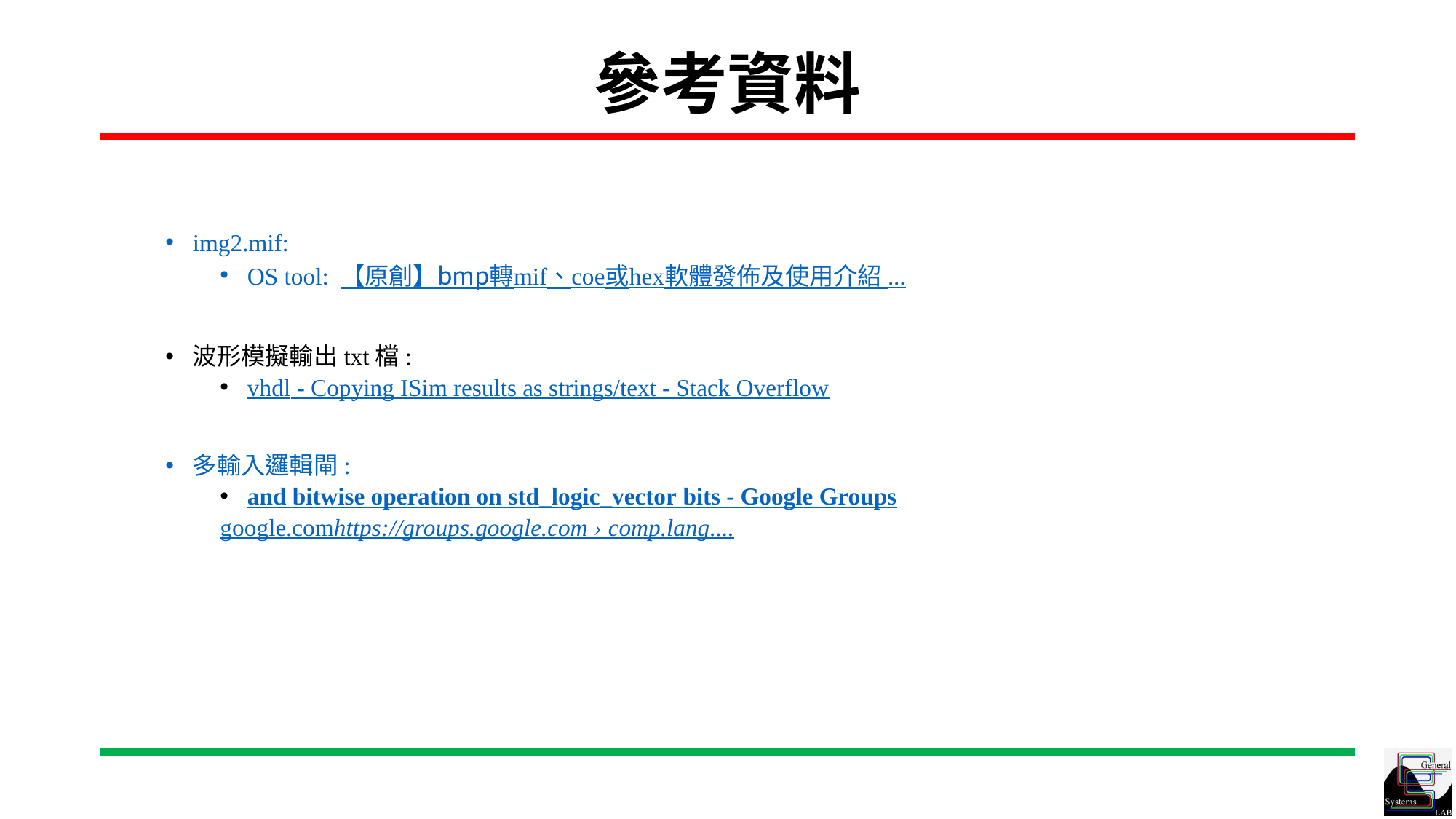

# 參考資料

img2.mif:
OS tool: 【原創】bmp轉mif、coe或hex軟體發佈及使用介紹 ...

波形模擬輸出txt檔:
vhdl - Copying ISim results as strings/text - Stack Overflow

多輸入邏輯閘:
and bitwise operation on std_logic_vector bits - Google Groups
google.comhttps://groups.google.com › comp.lang....